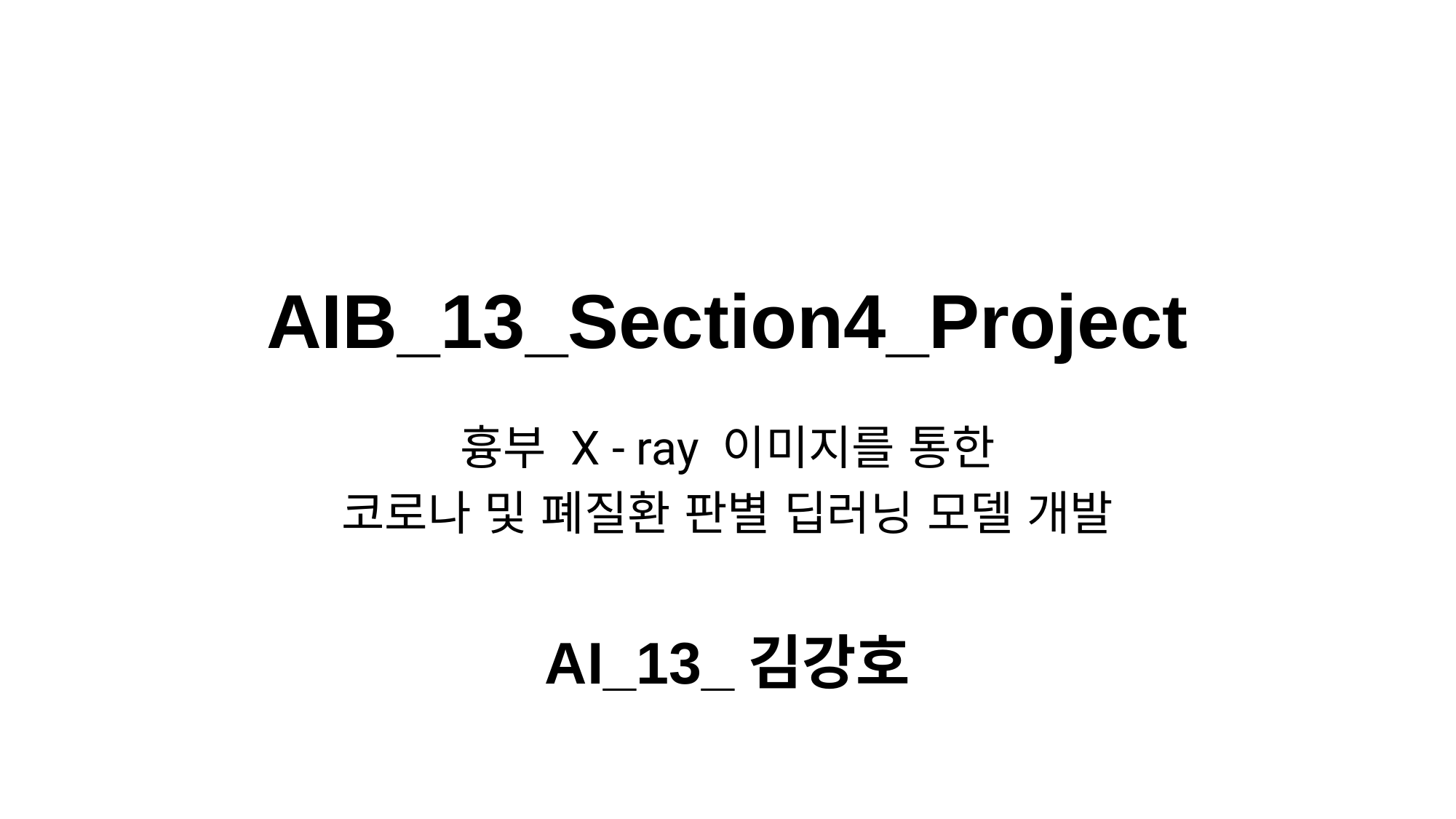

# AIB_13_Section4_Project
흉부 X - ray 이미지를 통한
코로나 및 폐질환 판별 딥러닝 모델 개발

AI_13_김강호